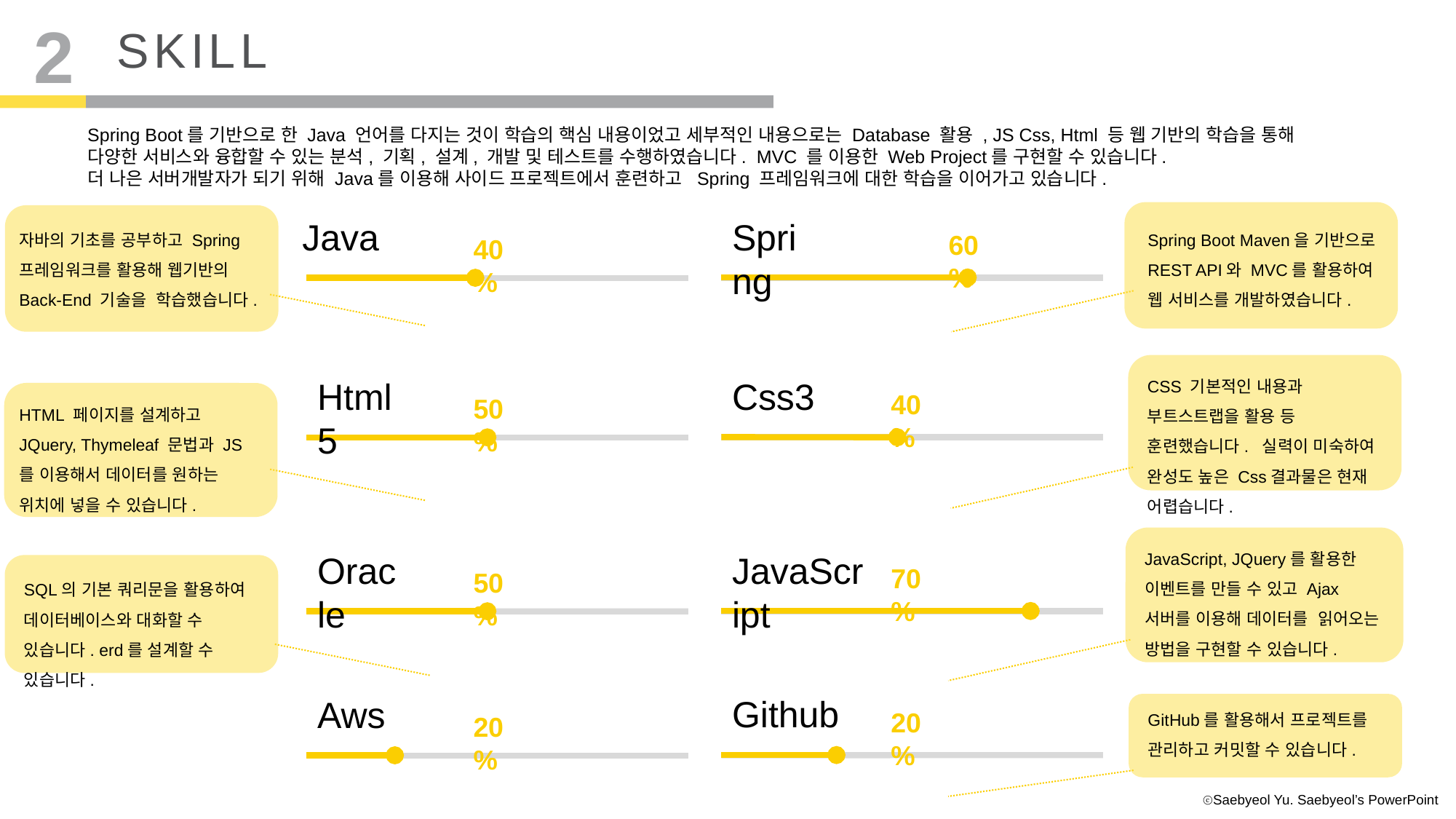

2
SKILL

Spring Boot를 기반으로 한 Java 언어를 다지는 것이 학습의 핵심 내용이었고 세부적인 내용으로는 Database 활용 , JS Css, Html 등 웹 기반의 학습을 통해
다양한 서비스와 융합할 수 있는 분석, 기획, 설계, 개발 및 테스트를 수행하였습니다.  MVC 를 이용한 Web Project를 구현할 수 있습니다.
더 나은 서버개발자가 되기 위해 Java를 이용해 사이드 프로젝트에서 훈련하고  Spring 프레임워크에 대한 학습을 이어가고 있습니다.

Spring
60%
Java
자바의 기초를 공부하고 Spring 프레임워크를 활용해 웹기반의 Back-End 기술을  학습했습니다.
Spring Boot Maven을 기반으로 REST API와 MVC를 활용하여 웹 서비스를 개발하였습니다.
40%

CSS 기본적인 내용과 부트스트랩을 활용 등 훈련했습니다.  실력이 미숙하여 완성도 높은 Css결과물은 현재 어렵습니다.
Css3
Html5
40%

50%
HTML 페이지를 설계하고 JQuery, Thymeleaf 문법과 JS를 이용해서 데이터를 원하는 위치에 넣을 수 있습니다.

JavaScript, JQuery를 활용한 이벤트를 만들 수 있고 Ajax 서버를 이용해 데이터를  읽어오는 방법을 구현할 수 있습니다.
JavaScript
Oracle

70%
50%
SQL의 기본 쿼리문을 활용하여 데이터베이스와 대화할 수 있습니다. erd를 설계할 수 있습니다.
Github
Aws
GitHub를 활용해서 프로젝트를 관리하고 커밋할 수 있습니다.

20%
20%